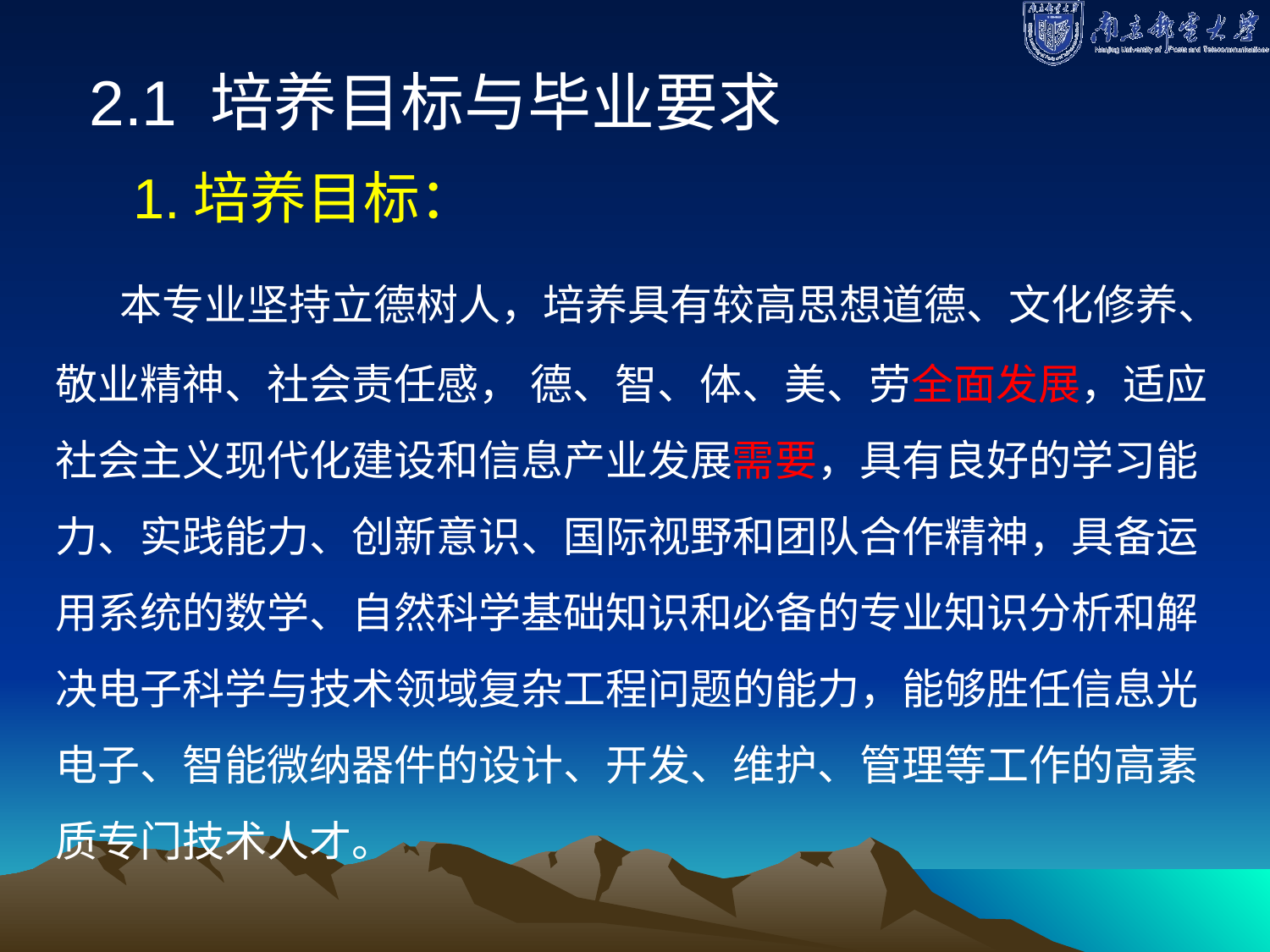

2.1 培养目标与毕业要求
     1.培养目标：
    本专业坚持立德树人，培养具有较高思想道德、文化修养、敬业精神、社会责任感， 德、智、体、美、劳全面发展，适应社会主义现代化建设和信息产业发展需要，具有良好的学习能力、实践能力、创新意识、国际视野和团队合作精神，具备运用系统的数学、自然科学基础知识和必备的专业知识分析和解决电子科学与技术领域复杂工程问题的能力，能够胜任信息光电子、智能微纳器件的设计、开发、维护、管理等工作的高素质专门技术人才。

3